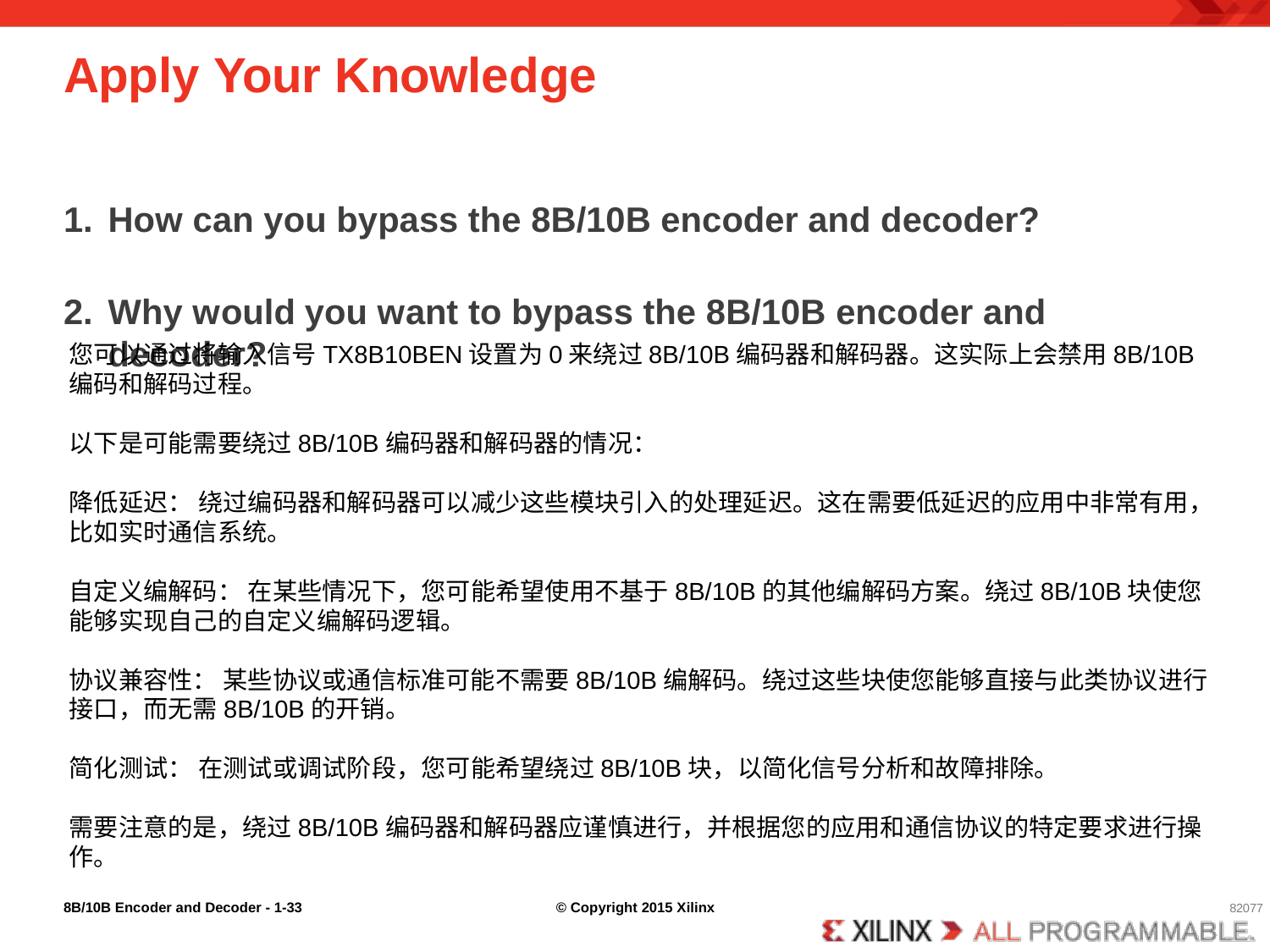

# Apply Your Knowledge

1-33
How can you bypass the 8B/10B encoder and decoder?

Why would you want to bypass the 8B/10B encoder and decoder?
您可以通过将输入信号TX8B10BEN设置为0来绕过8B/10B编码器和解码器。这实际上会禁用8B/10B编码和解码过程。

以下是可能需要绕过8B/10B编码器和解码器的情况：

降低延迟： 绕过编码器和解码器可以减少这些模块引入的处理延迟。这在需要低延迟的应用中非常有用，比如实时通信系统。

自定义编解码： 在某些情况下，您可能希望使用不基于8B/10B的其他编解码方案。绕过8B/10B块使您能够实现自己的自定义编解码逻辑。

协议兼容性： 某些协议或通信标准可能不需要8B/10B编解码。绕过这些块使您能够直接与此类协议进行接口，而无需8B/10B的开销。

简化测试： 在测试或调试阶段，您可能希望绕过8B/10B块，以简化信号分析和故障排除。

需要注意的是，绕过8B/10B编码器和解码器应谨慎进行，并根据您的应用和通信协议的特定要求进行操作。
8B/10B Encoder and Decoder - 1-33
© Copyright 2015 Xilinx
82077